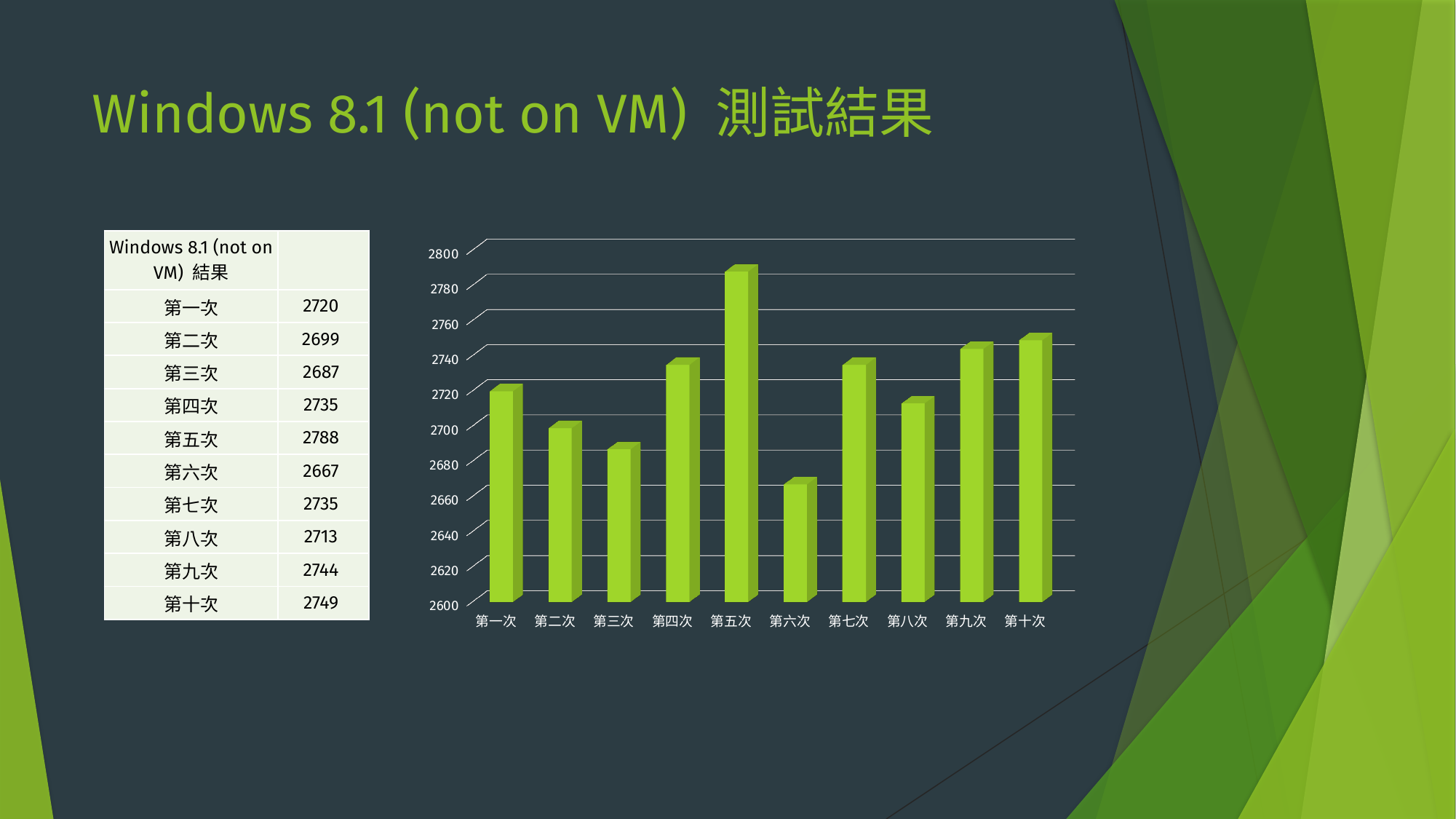

# Windows 8.1 (not on VM) 測試結果
| Windows 8.1 (not on VM) 結果 |  |
| --- | --- |
| 第一次 | 2720 |
| 第二次 | 2699 |
| 第三次 | 2687 |
| 第四次 | 2735 |
| 第五次 | 2788 |
| 第六次 | 2667 |
| 第七次 | 2735 |
| 第八次 | 2713 |
| 第九次 | 2744 |
| 第十次 | 2749 |

[unsupported chart]